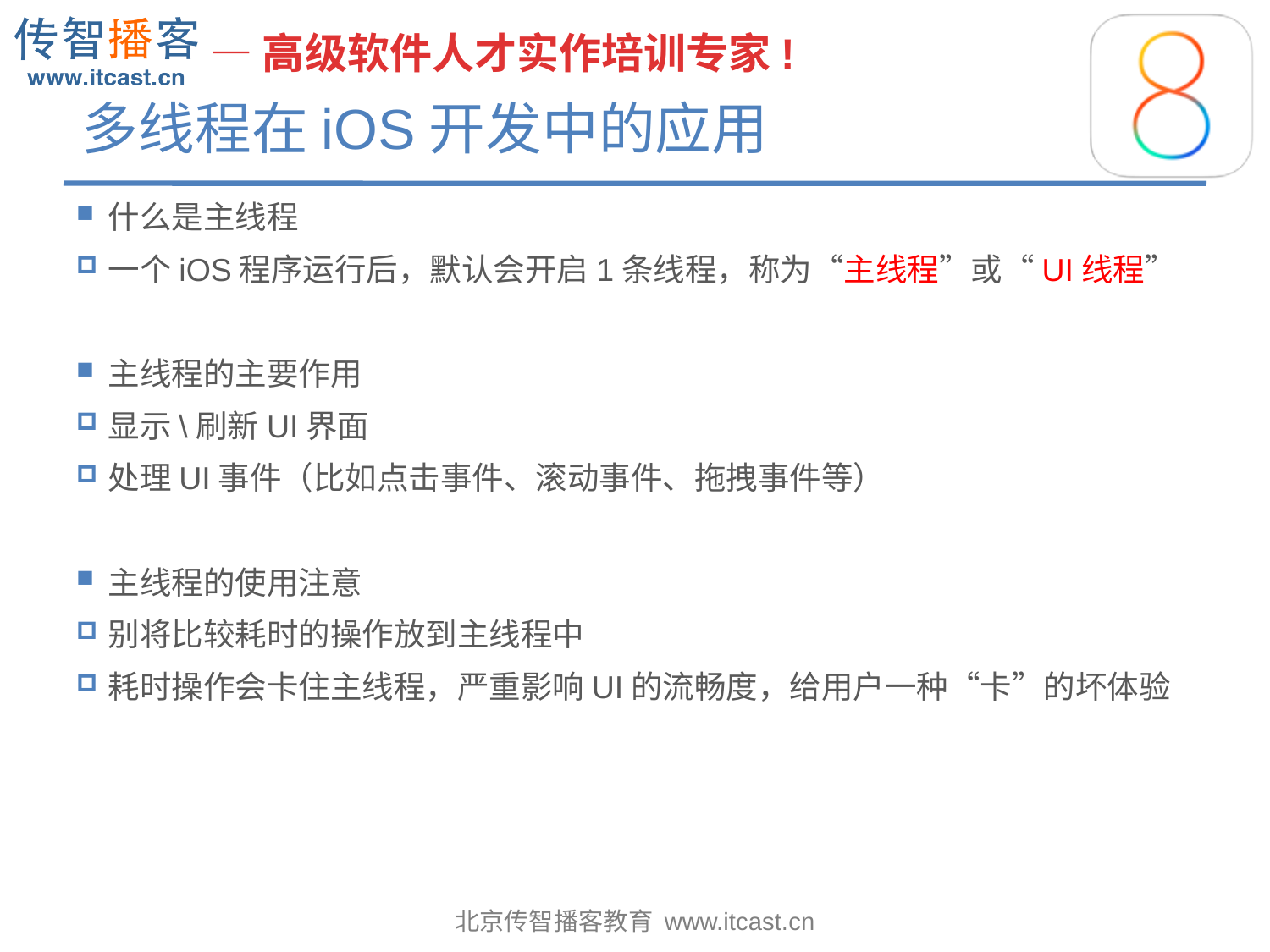

# 多线程在iOS开发中的应用
什么是主线程
一个iOS程序运行后，默认会开启1条线程，称为“主线程”或“UI线程”

主线程的主要作用
显示\刷新UI界面
处理UI事件（比如点击事件、滚动事件、拖拽事件等）

主线程的使用注意
别将比较耗时的操作放到主线程中
耗时操作会卡住主线程，严重影响UI的流畅度，给用户一种“卡”的坏体验